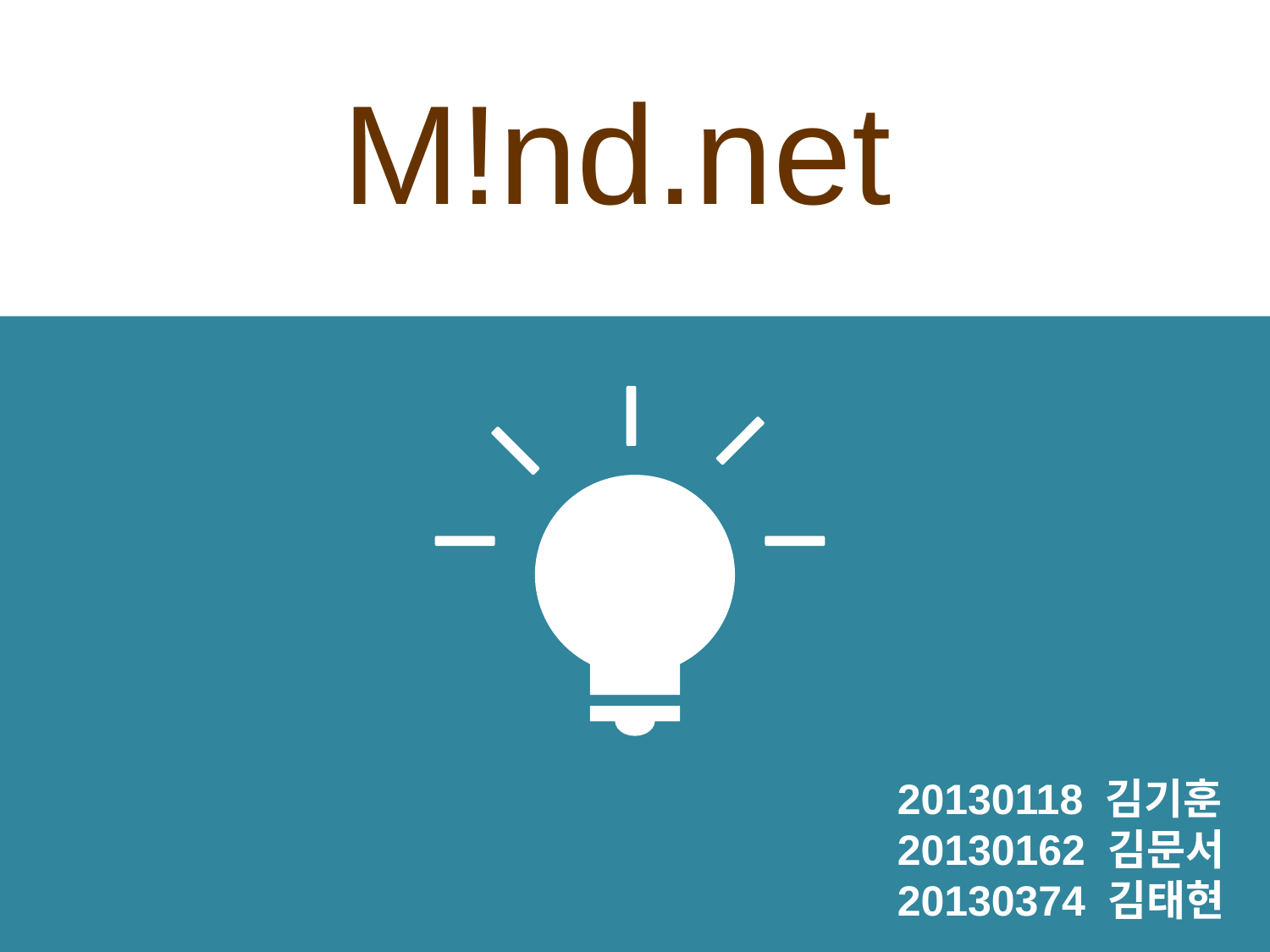

M!nd.net

20130118 김기훈
20130162 김문서
20130374 김태현